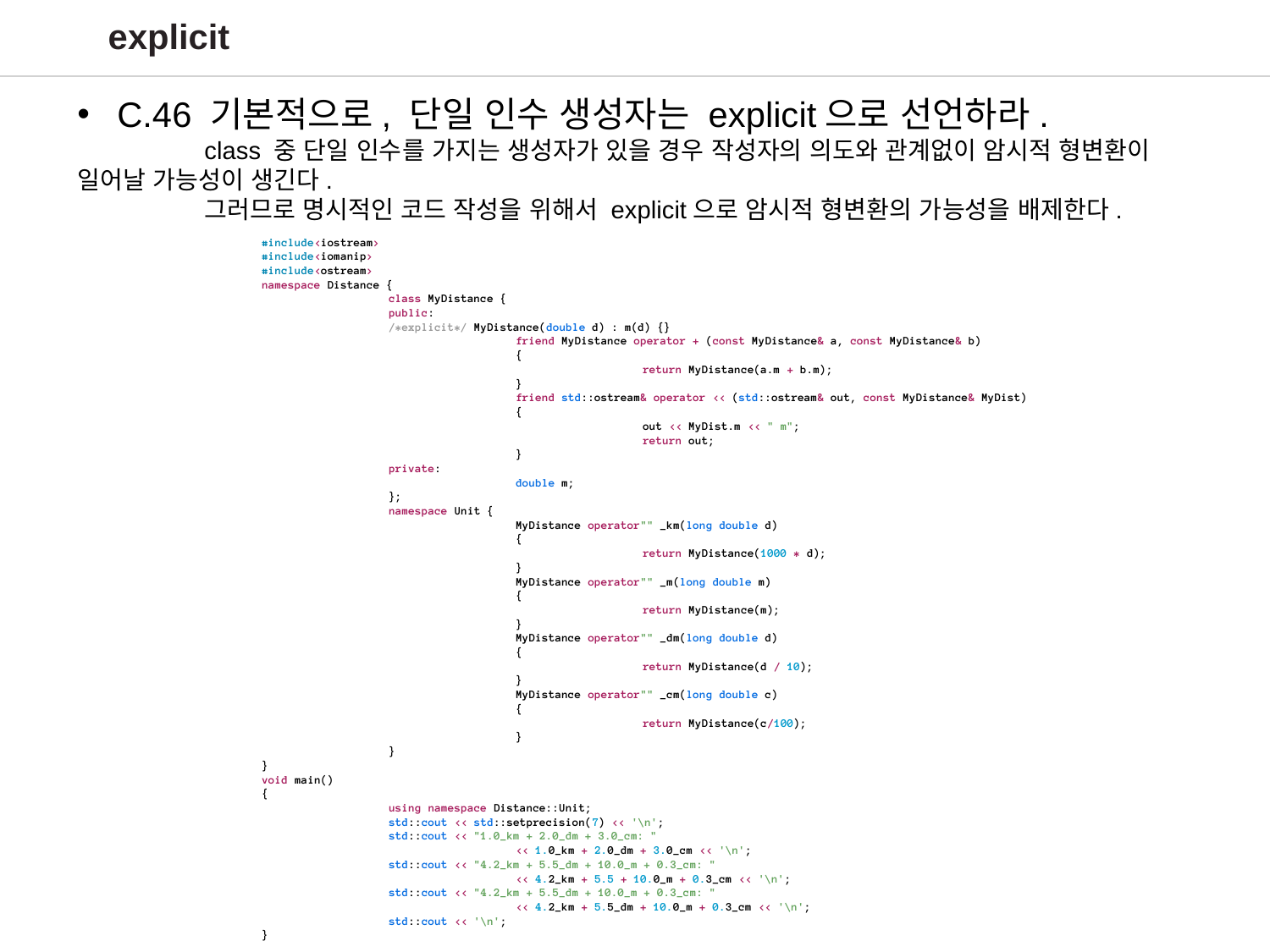

explicit
C.46 기본적으로, 단일 인수 생성자는 explicit으로 선언하라.
	class 중 단일 인수를 가지는 생성자가 있을 경우 작성자의 의도와 관계없이 암시적 형변환이 	일어날 가능성이 생긴다.
	그러므로 명시적인 코드 작성을 위해서 explicit으로 암시적 형변환의 가능성을 배제한다.
#include<iostream>
#include<iomanip>
#include<ostream>
namespace Distance {
	class MyDistance {
	public:
	/*explicit*/ MyDistance(double d) : m(d) {}
		friend MyDistance operator + (const MyDistance& a, const MyDistance& b)
		{
			return MyDistance(a.m + b.m);
		}
		friend std::ostream& operator << (std::ostream& out, const MyDistance& MyDist)
		{
			out << MyDist.m << " m";
			return out;
		}
	private:
		double m;
	};
	namespace Unit {
		MyDistance operator"" _km(long double d)
		{
			return MyDistance(1000 * d);
		}
		MyDistance operator"" _m(long double m)
		{
			return MyDistance(m);
		}
		MyDistance operator"" _dm(long double d)
		{
			return MyDistance(d / 10);
		}
		MyDistance operator"" _cm(long double c)
		{
			return MyDistance(c/100);
		}
	}
}
void main()
{
	using namespace Distance::Unit;
	std::cout << std::setprecision(7) << '\n';
	std::cout << "1.0_km + 2.0_dm + 3.0_cm: "
		<< 1.0_km + 2.0_dm + 3.0_cm << '\n';
	std::cout << "4.2_km + 5.5_dm + 10.0_m + 0.3_cm: "
		<< 4.2_km + 5.5 + 10.0_m + 0.3_cm << '\n';
	std::cout << "4.2_km + 5.5_dm + 10.0_m + 0.3_cm: "
		<< 4.2_km + 5.5_dm + 10.0_m + 0.3_cm << '\n';
	std::cout << '\n';
}